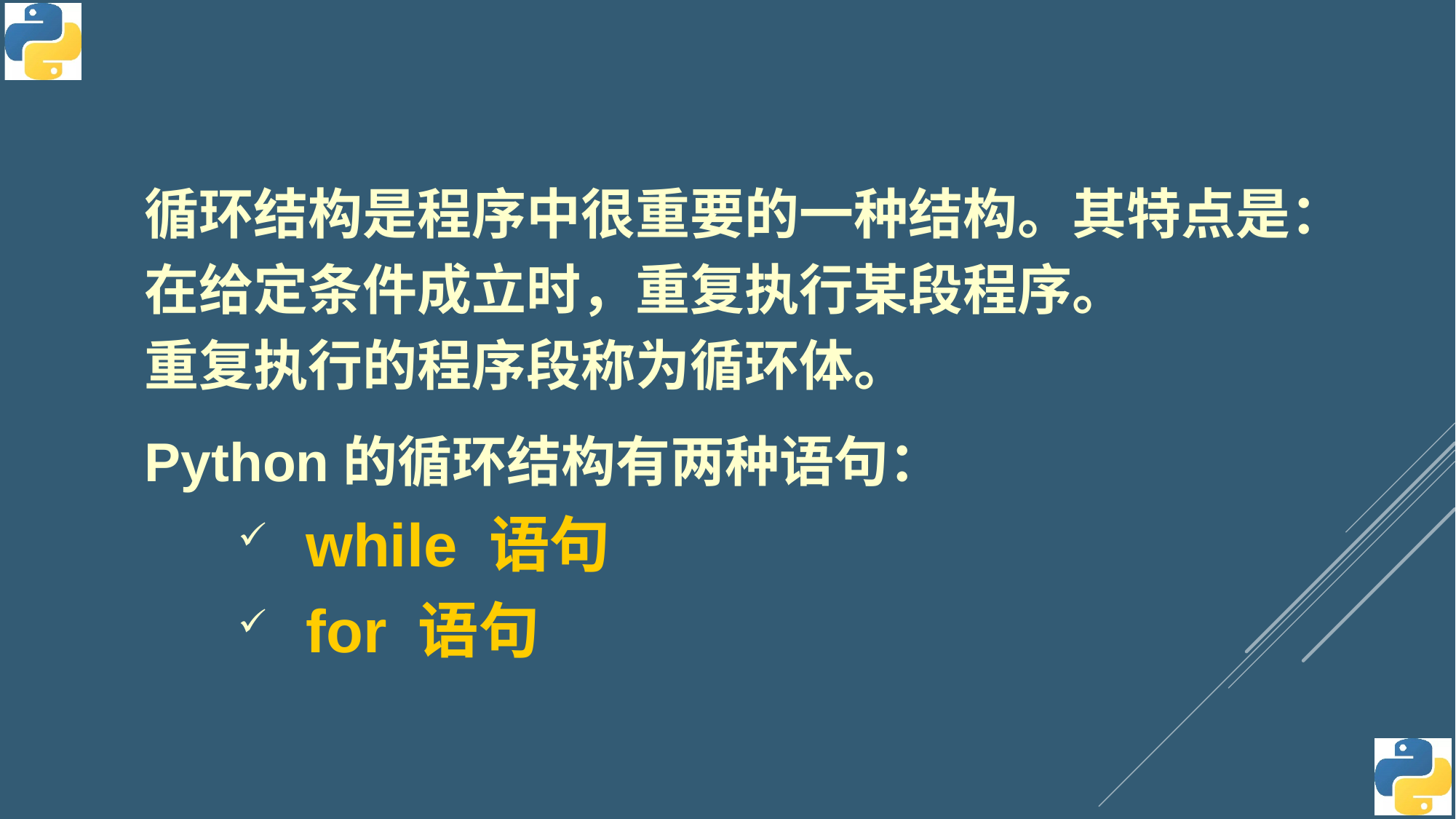

循环结构是程序中很重要的一种结构。其特点是：在给定条件成立时，重复执行某段程序。
重复执行的程序段称为循环体。
Python的循环结构有两种语句：
while 语句
for 语句